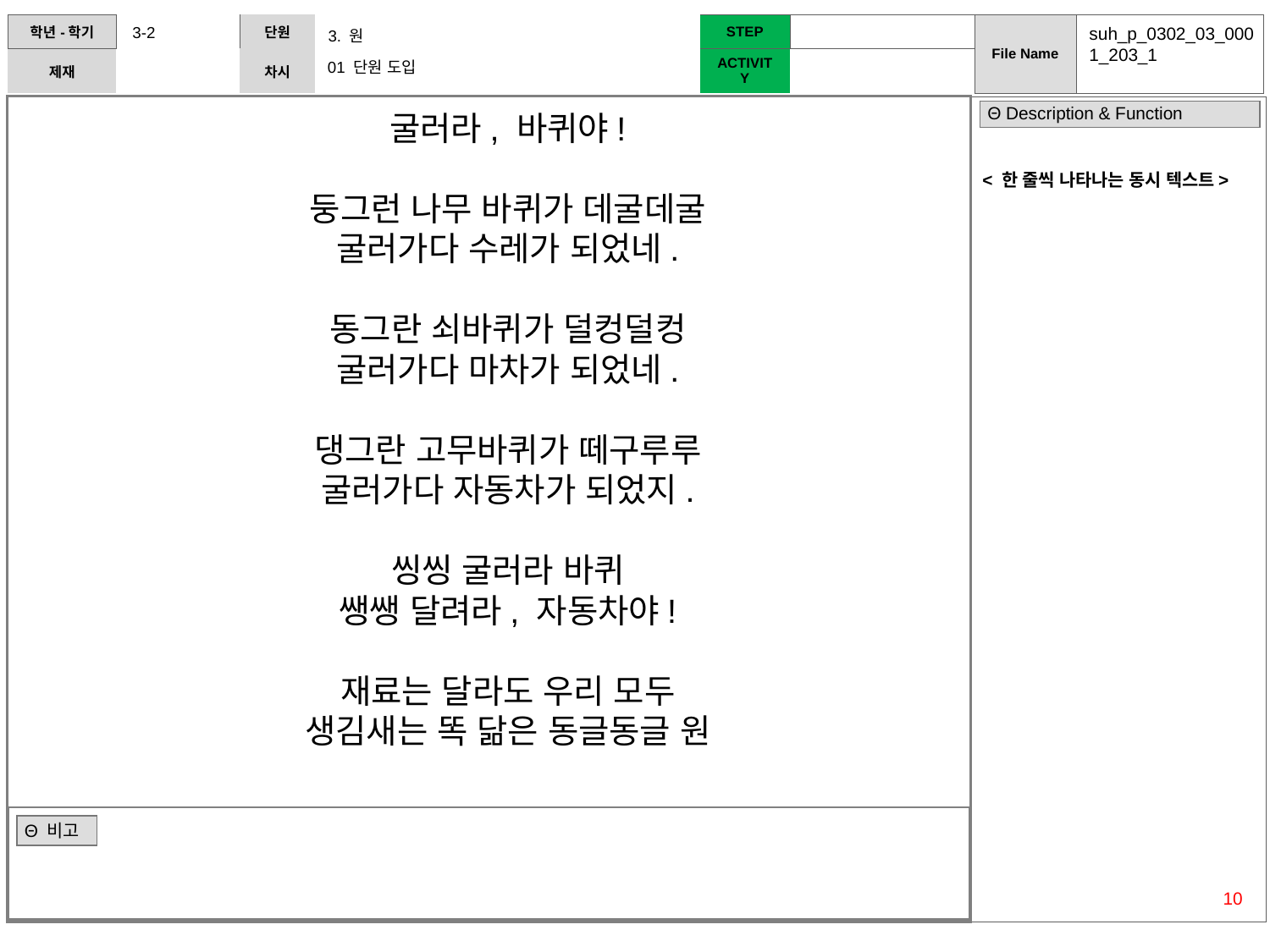

3-2
suh_p_0302_03_0001_203_1
3. 원
01 단원 도입

굴러라, 바퀴야!

둥그런 나무 바퀴가 데굴데굴
굴러가다 수레가 되었네.

동그란 쇠바퀴가 덜컹덜컹
굴러가다 마차가 되었네.

댕그란 고무바퀴가 떼구루루
굴러가다 자동차가 되었지.

씽씽 굴러라 바퀴
쌩쌩 달려라, 자동차야!

재료는 달라도 우리 모두
생김새는 똑 닮은 동글동글 원
| Θ Description & Function |
| --- |

< 한 줄씩 나타나는 동시 텍스트>